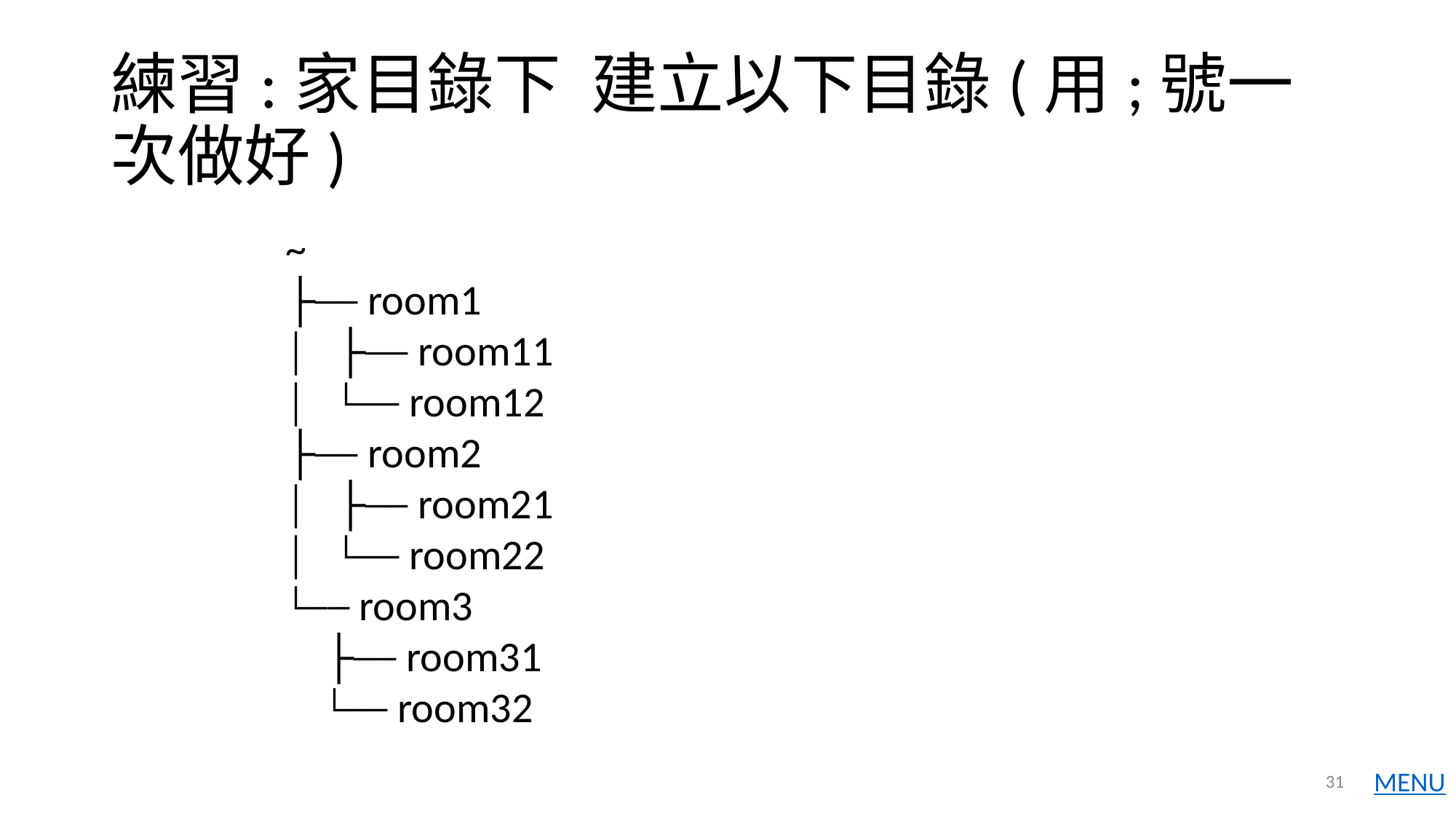

# 練習:家目錄下  建立以下目錄(用;號一次做好)
~
├── room1
│   ├── room11
│   └── room12
├── room2
│   ├── room21
│   └── room22
└── room3
    ├── room31
    └── room32
31